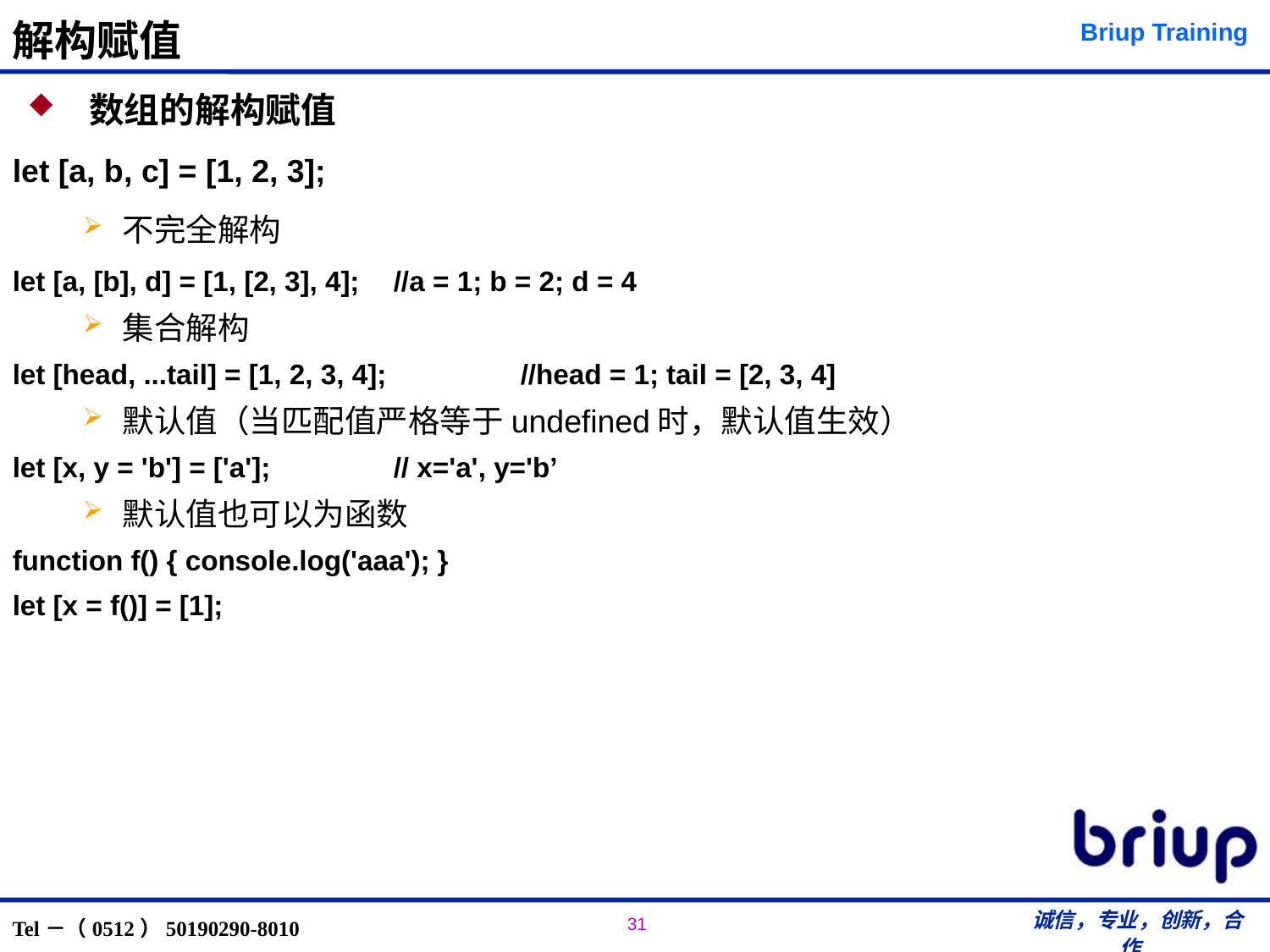

# 解构赋值
 数组的解构赋值
let [a, b, c] = [1, 2, 3];
不完全解构
let [a, [b], d] = [1, [2, 3], 4];	//a = 1; b = 2; d = 4
集合解构
let [head, ...tail] = [1, 2, 3, 4]; 	//head = 1; tail = [2, 3, 4]
默认值（当匹配值严格等于undefined时，默认值生效）
let [x, y = 'b'] = ['a']; 	// x='a', y='b’
默认值也可以为函数
function f() { console.log('aaa'); }
let [x = f()] = [1];